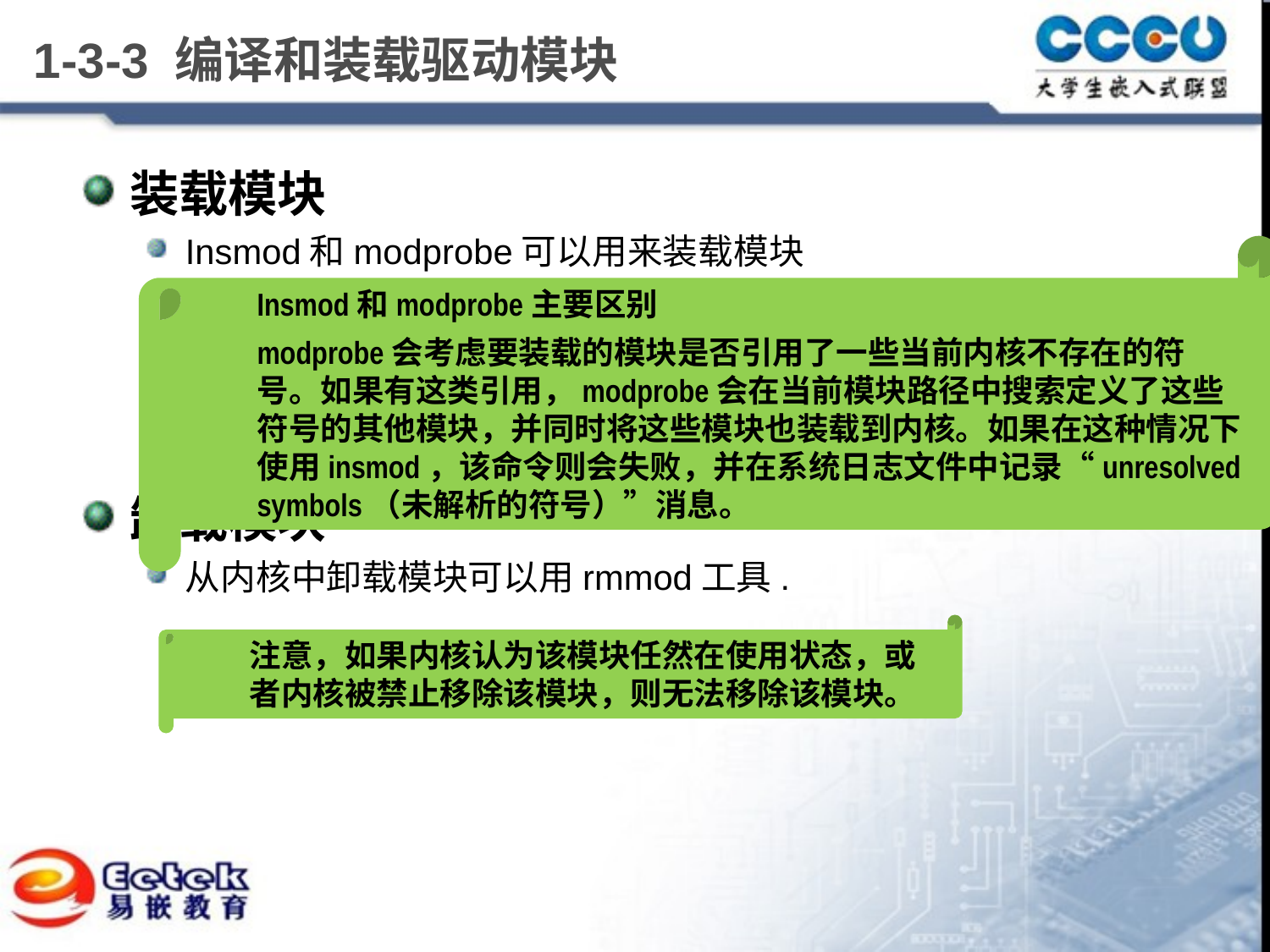

# 1-3-3 编译和装载驱动模块
装载模块
Insmod和modprobe可以用来装载模块

卸载模块
从内核中卸载模块可以用rmmod工具.
Insmod和modprobe主要区别
modprobe会考虑要装载的模块是否引用了一些当前内核不存在的符号。如果有这类引用，modprobe会在当前模块路径中搜索定义了这些符号的其他模块，并同时将这些模块也装载到内核。如果在这种情况下使用insmod，该命令则会失败，并在系统日志文件中记录“unresolved symbols（未解析的符号）”消息。

注意，如果内核认为该模块任然在使用状态，或者内核被禁止移除该模块，则无法移除该模块。